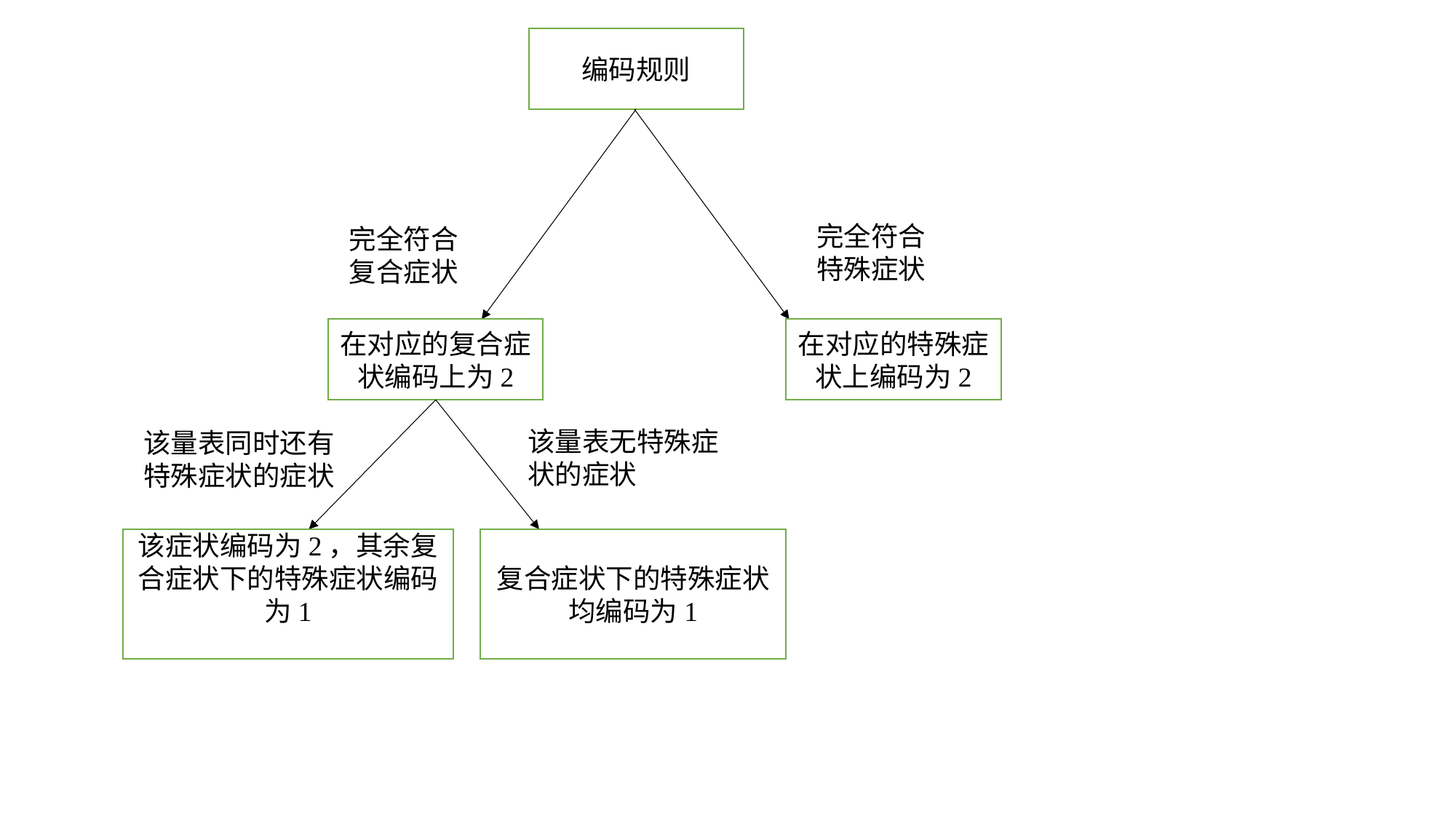

编码规则
完全符合特殊症状
完全符合复合症状
在对应的特殊症状上编码为2
在对应的复合症状编码上为2
该量表无特殊症状的症状
该量表同时还有特殊症状的症状
该症状编码为2，其余复合症状下的特殊症状编码为1

复合症状下的特殊症状均编码为1